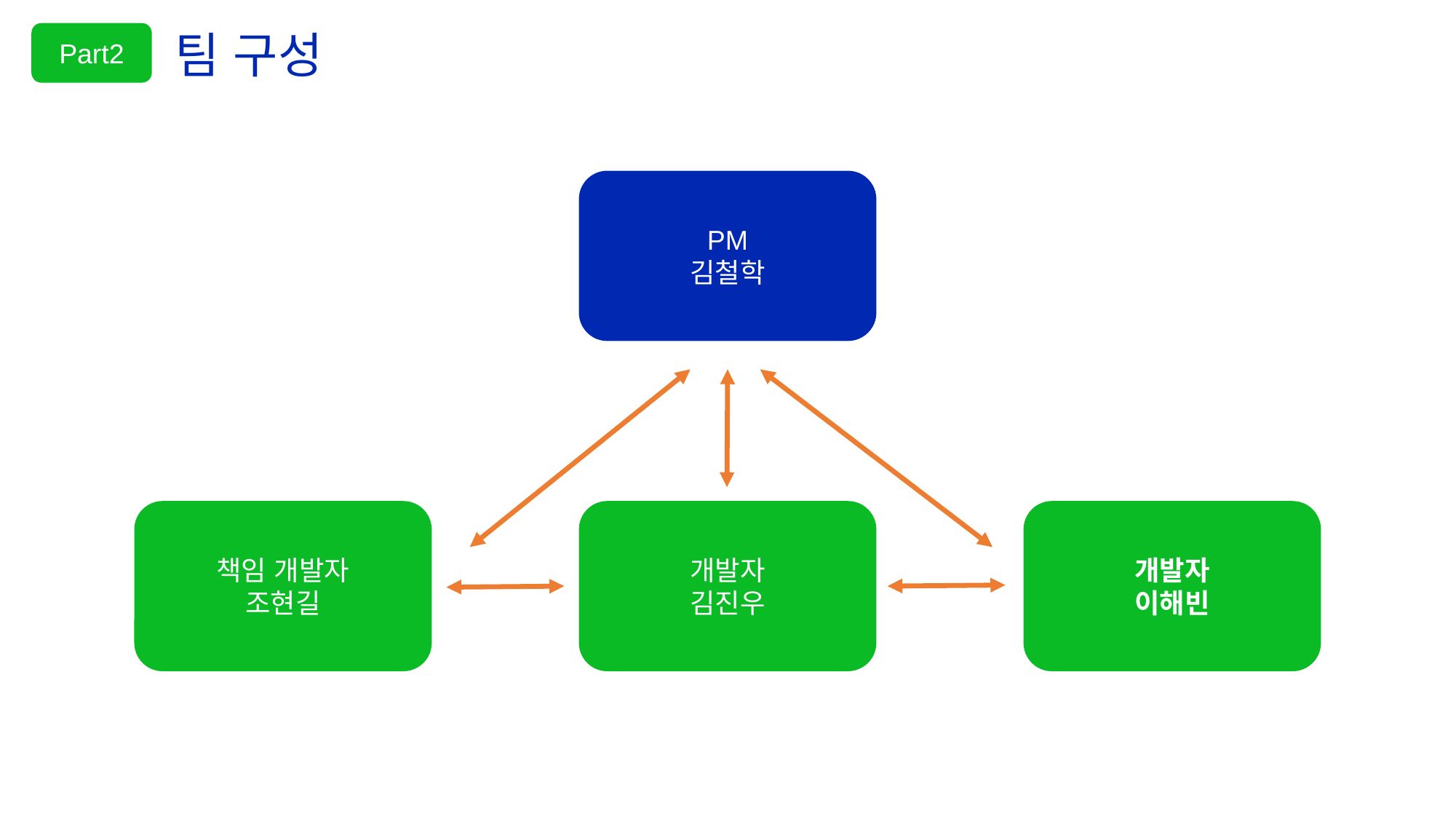

# 팀 구성
Part2
PM
김철학
책임 개발자
조현길
개발자
김진우
개발자
이해빈